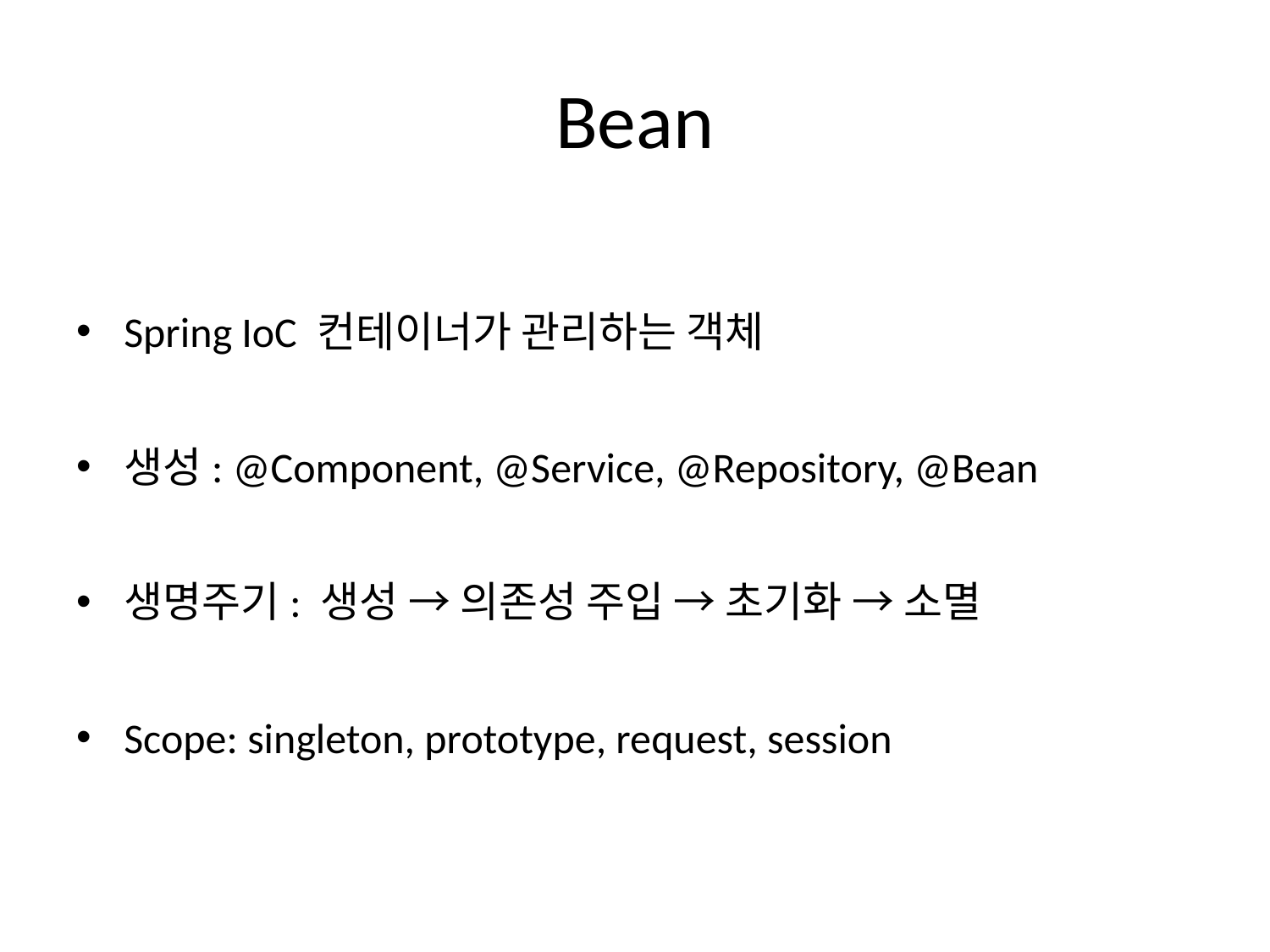

# Bean
Spring IoC 컨테이너가 관리하는 객체
생성: @Component, @Service, @Repository, @Bean
생명주기: 생성 → 의존성 주입 → 초기화 → 소멸
Scope: singleton, prototype, request, session